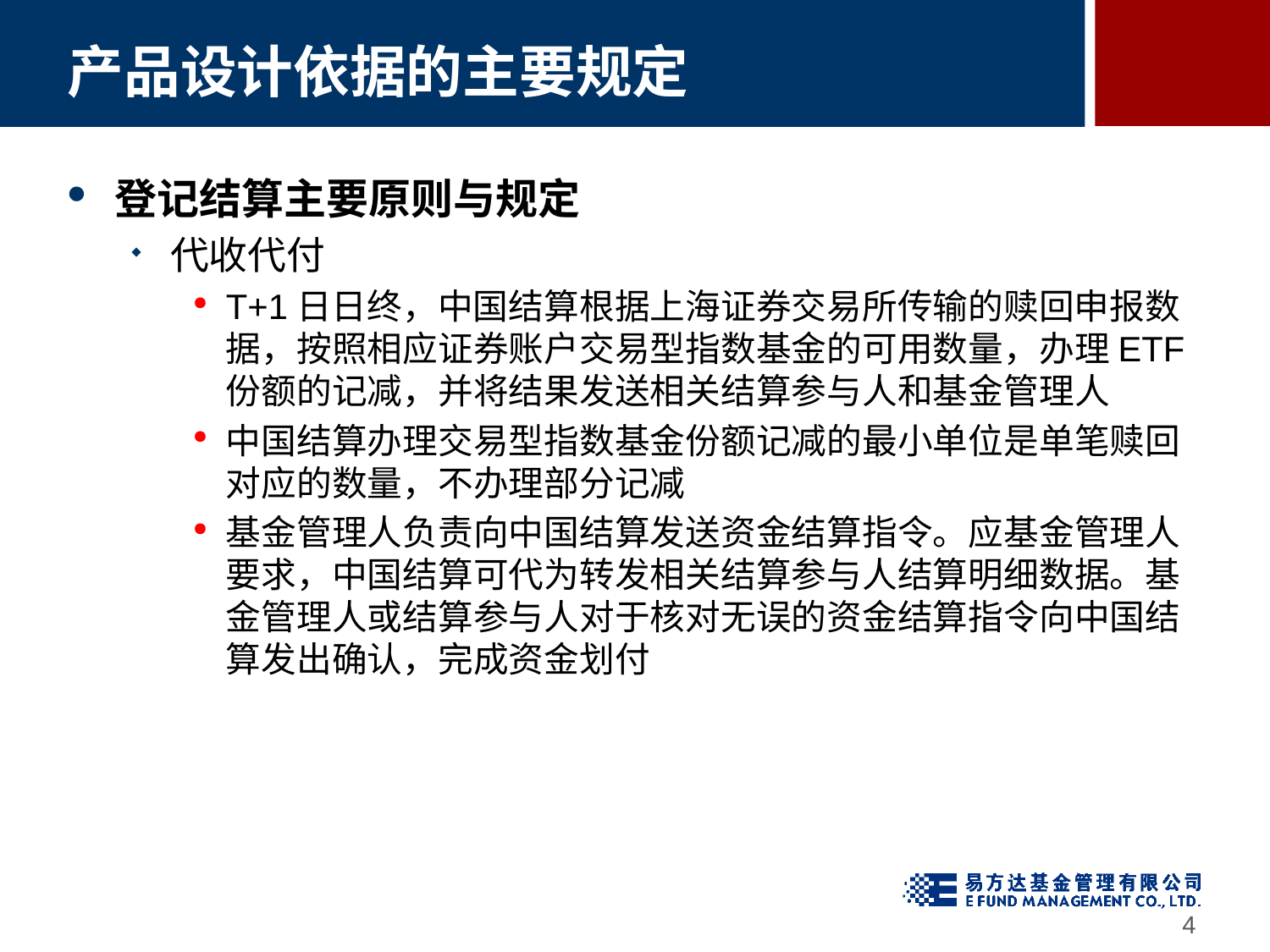

# 产品设计依据的主要规定
登记结算主要原则与规定
代收代付
T+1日日终，中国结算根据上海证券交易所传输的赎回申报数据，按照相应证券账户交易型指数基金的可用数量，办理ETF份额的记减，并将结果发送相关结算参与人和基金管理人
中国结算办理交易型指数基金份额记减的最小单位是单笔赎回对应的数量，不办理部分记减
基金管理人负责向中国结算发送资金结算指令。应基金管理人要求，中国结算可代为转发相关结算参与人结算明细数据。基金管理人或结算参与人对于核对无误的资金结算指令向中国结算发出确认，完成资金划付